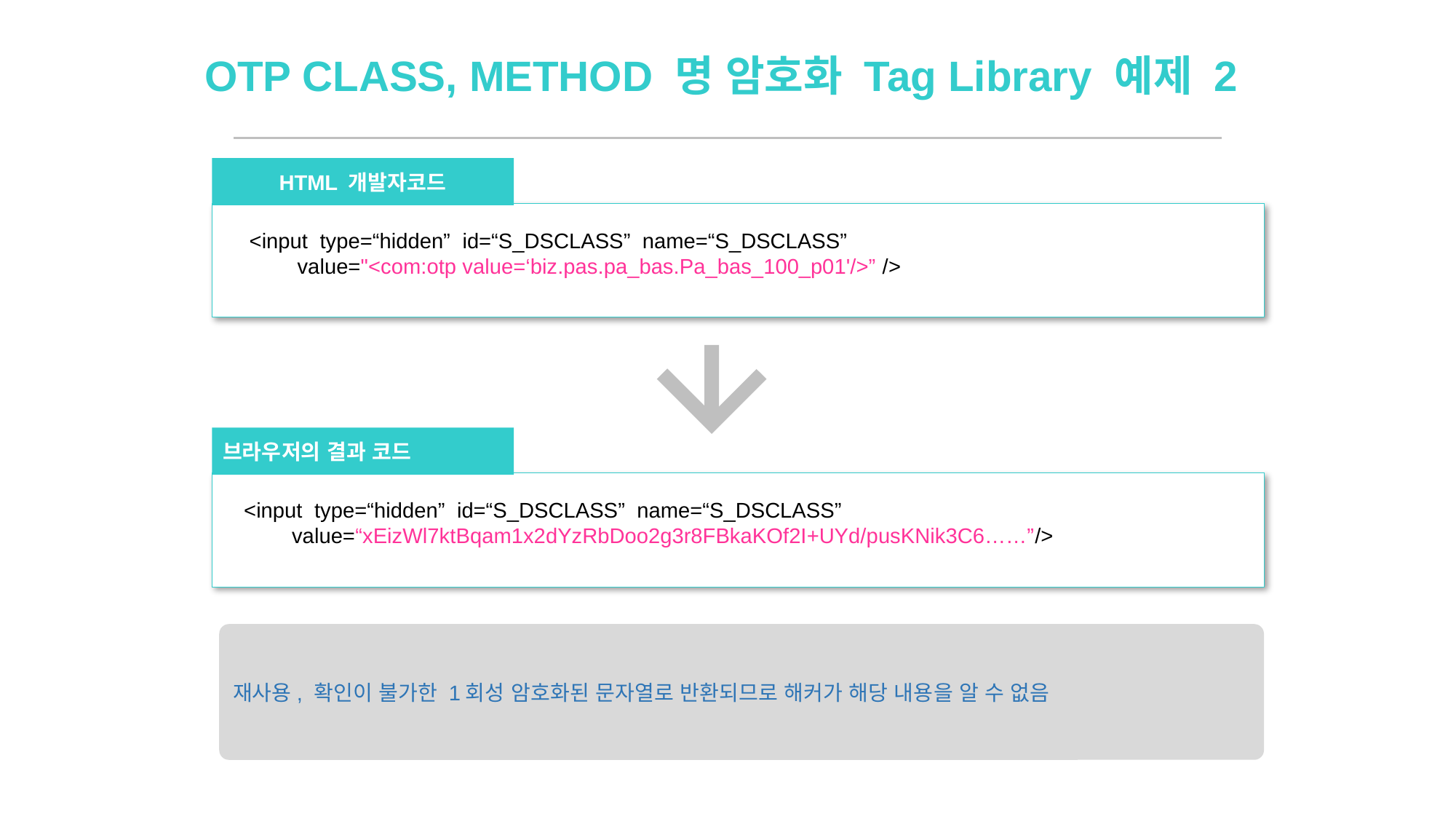

OTP CLASS, METHOD 명 암호화 Tag Library 예제 2
HTML 개발자코드

<input  type=“hidden”  id=“S_DSCLASS”  name=“S_DSCLASS”
        value="<com:otp value=‘biz.pas.pa_bas.Pa_bas_100_p01'/>” />

브라우저의 결과 코드

<input  type=“hidden”  id=“S_DSCLASS”  name=“S_DSCLASS”
        value=“xEizWl7ktBqam1x2dYzRbDoo2g3r8FBkaKOf2I+UYd/pusKNik3C6……”/>

재사용, 확인이 불가한 1회성 암호화된 문자열로 반환되므로 해커가 해당 내용을 알 수 없음